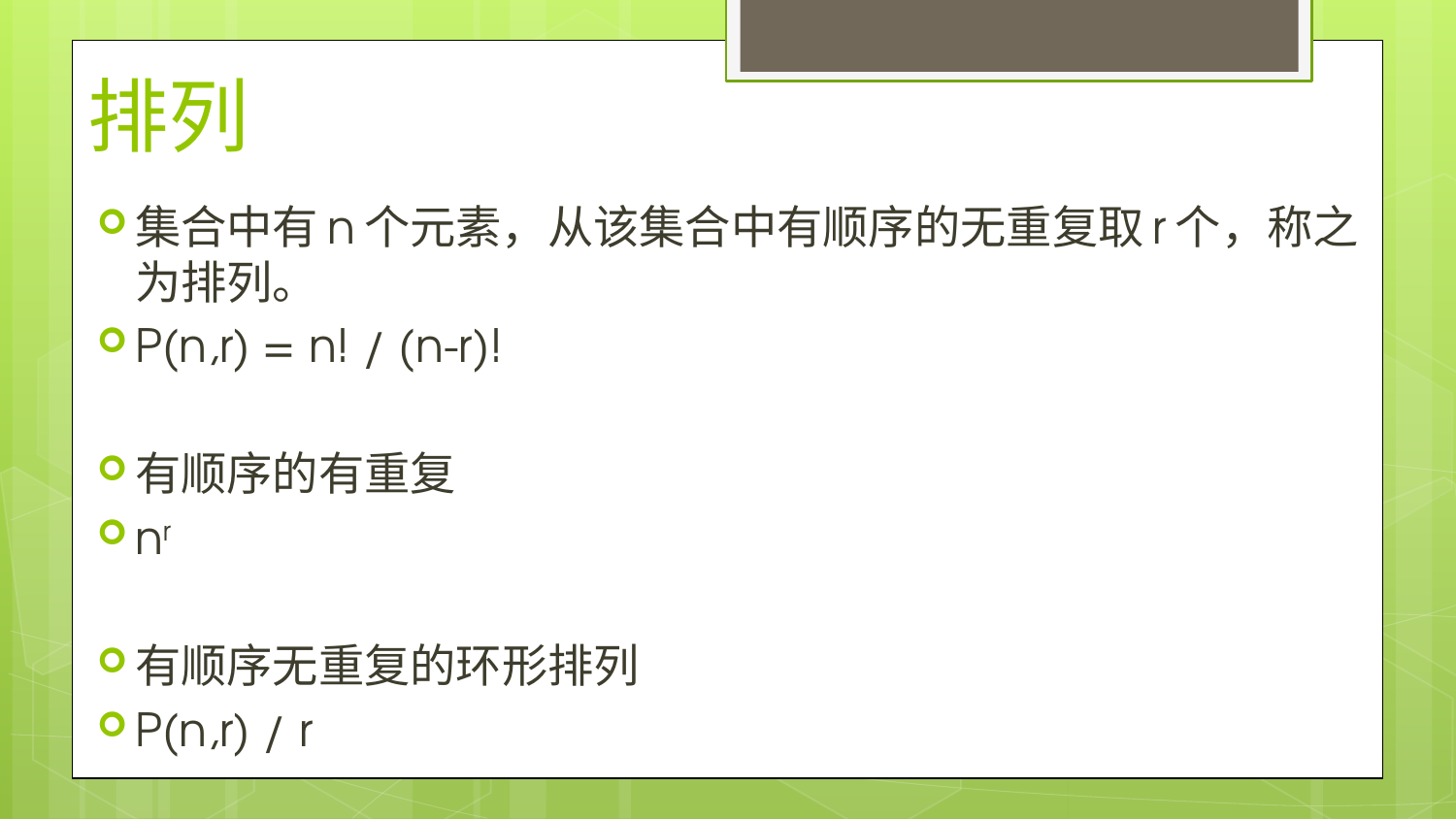

# 排列
集合中有n个元素，从该集合中有顺序的无重复取r个，称之为排列。
P(n,r) = n! / (n-r)!

有顺序的有重复
nr

有顺序无重复的环形排列
P(n,r) / r